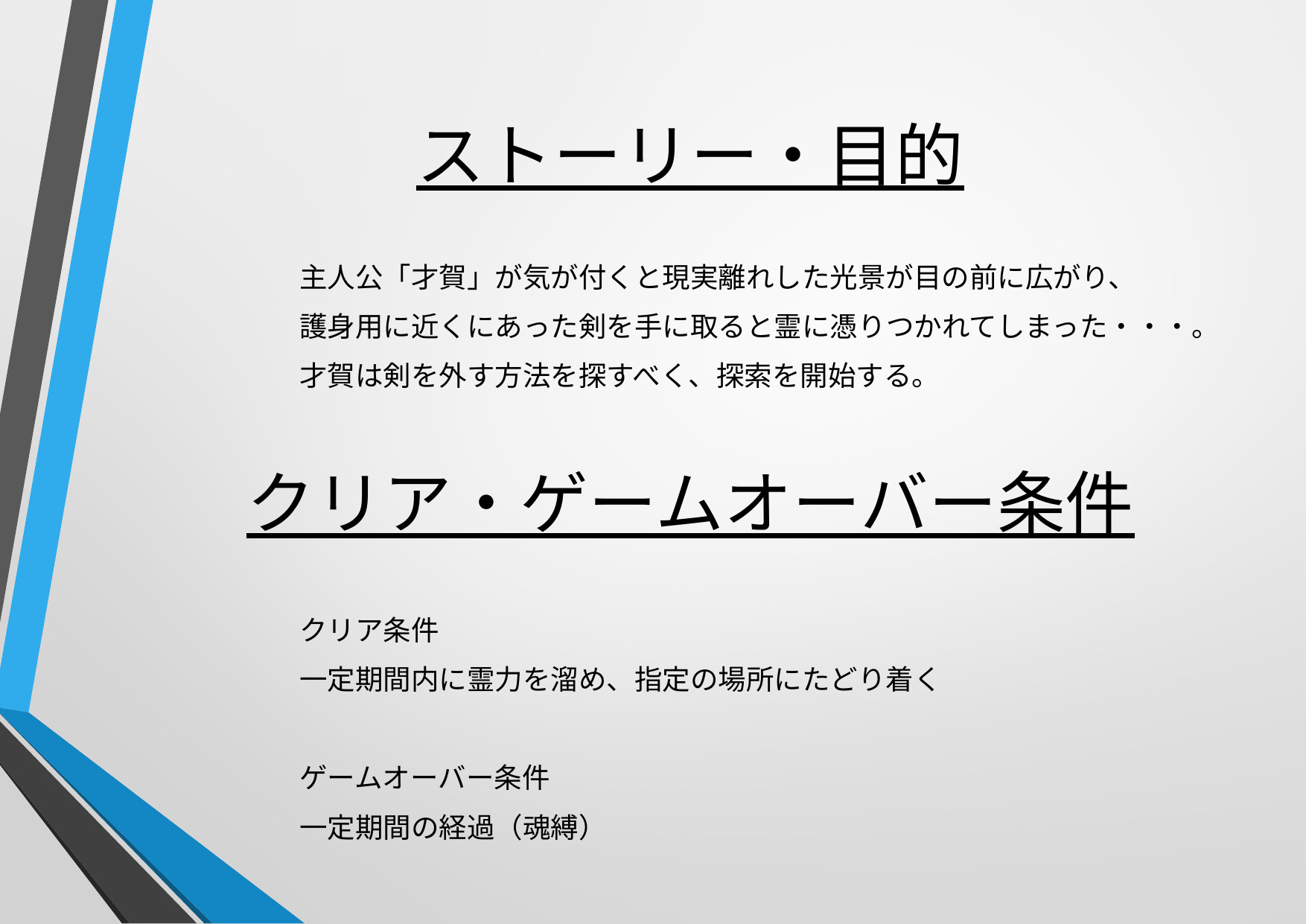

# ストーリー・目的
主人公「才賀」が気が付くと現実離れした光景が目の前に広がり、
護身用に近くにあった剣を手に取ると霊に憑りつかれてしまった・・・。
才賀は剣を外す方法を探すべく、探索を開始する。
クリア・ゲームオーバー条件
クリア条件
一定期間内に霊力を溜め、指定の場所にたどり着く

ゲームオーバー条件
一定期間の経過（魂縛）